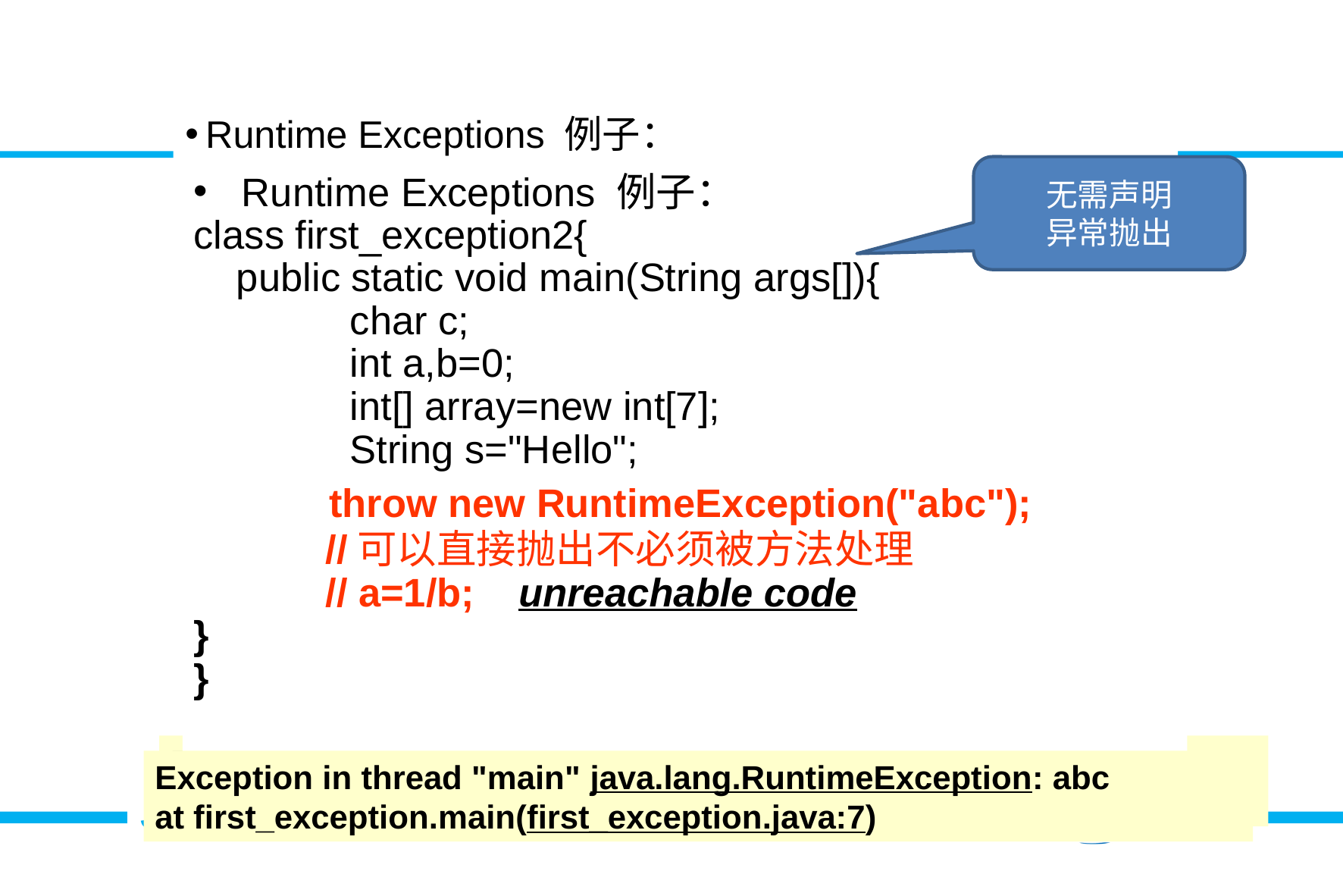

22
Runtime Exceptions 例子：
class first_exception1{
	public static void main(String args[]){
		char c;
		int a,b=0;
		int[] array=new int[7];
      	String s="Hello";
            a=1/b;
            array[8]=0;
            c=s.charAt(8);
      }
}

Runtime Exceptions 例子：
class first_exception2{
	public static void main(String args[]){
		char c;
		int a,b=0;
		int[] array=new int[7];
      	String s="Hello";
            throw new RuntimeException("abc");
            //可以直接抛出不必须被方法处理
            // a=1/b;    unreachable code
}
}

无需声明
异常抛出
Exception in thread "main" java.lang.ArithmeticException: / by zero
at first_exception.main(first_exception.java:7)
Exception in thread "main" java.lang.RuntimeException: abc
at first_exception.main(first_exception.java:7)